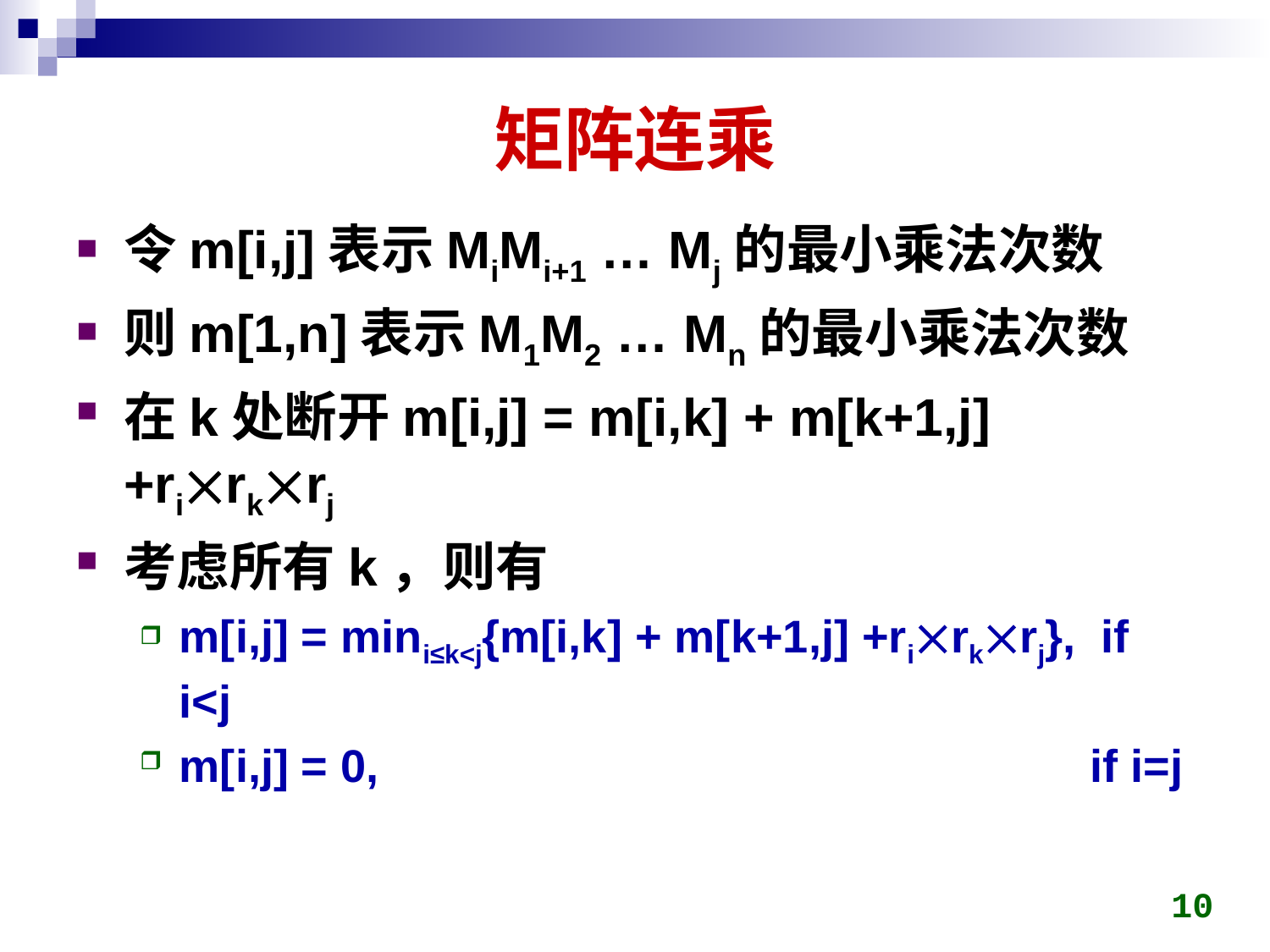

# 矩阵连乘
令m[i,j]表示MiMi+1 … Mj的最小乘法次数
则m[1,n]表示M1M2 … Mn的最小乘法次数
在k处断开m[i,j] = m[i,k] + m[k+1,j]+ri×rk×rj
考虑所有k，则有
m[i,j] = mini≤k<j{m[i,k] + m[k+1,j] +ri×rk×rj},  if i<j
m[i,j] = 0,                                                        if i=j
10